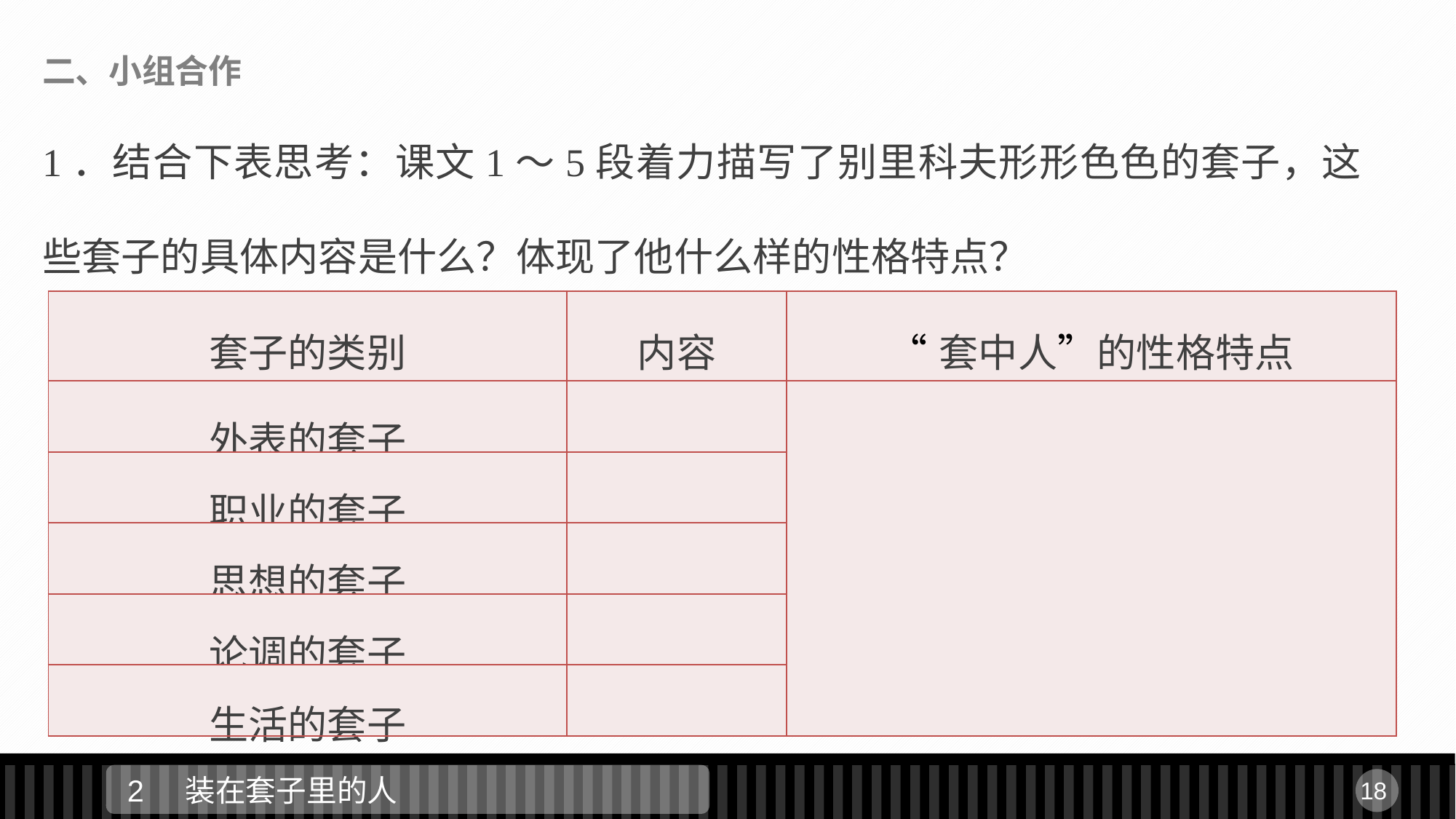

二、小组合作
1．结合下表思考：课文1～5段着力描写了别里科夫形形色色的套子，这些套子的具体内容是什么？体现了他什么样的性格特点？
| 套子的类别 | 内容 | “套中人”的性格特点 |
| --- | --- | --- |
| 外表的套子 |  |  |
| 职业的套子 |  |  |
| 思想的套子 |  |  |
| 论调的套子 |  |  |
| 生活的套子 |  |  |